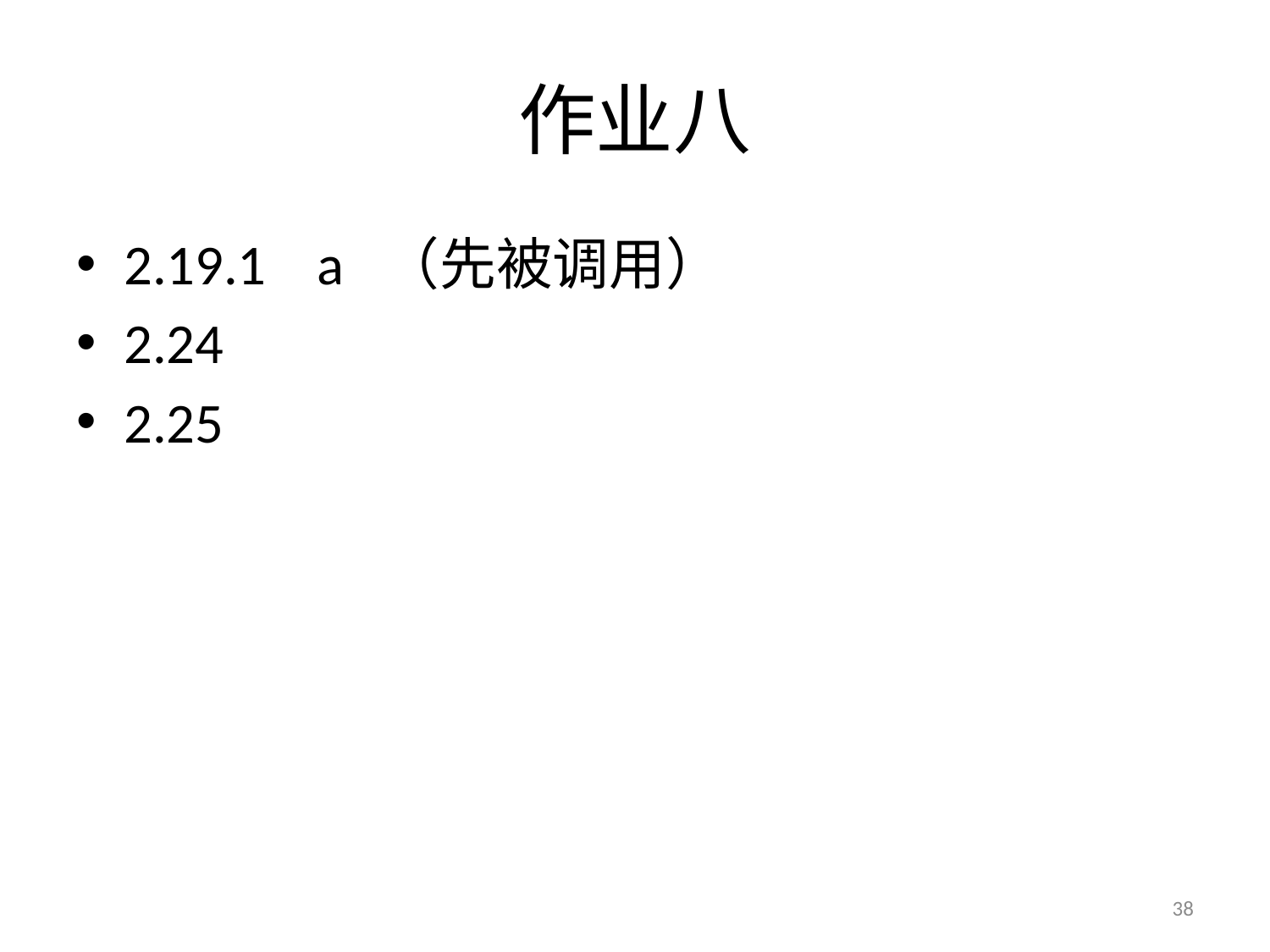

# 作业八
2.19.1    a  （先被调用）
2.24
2.25
38